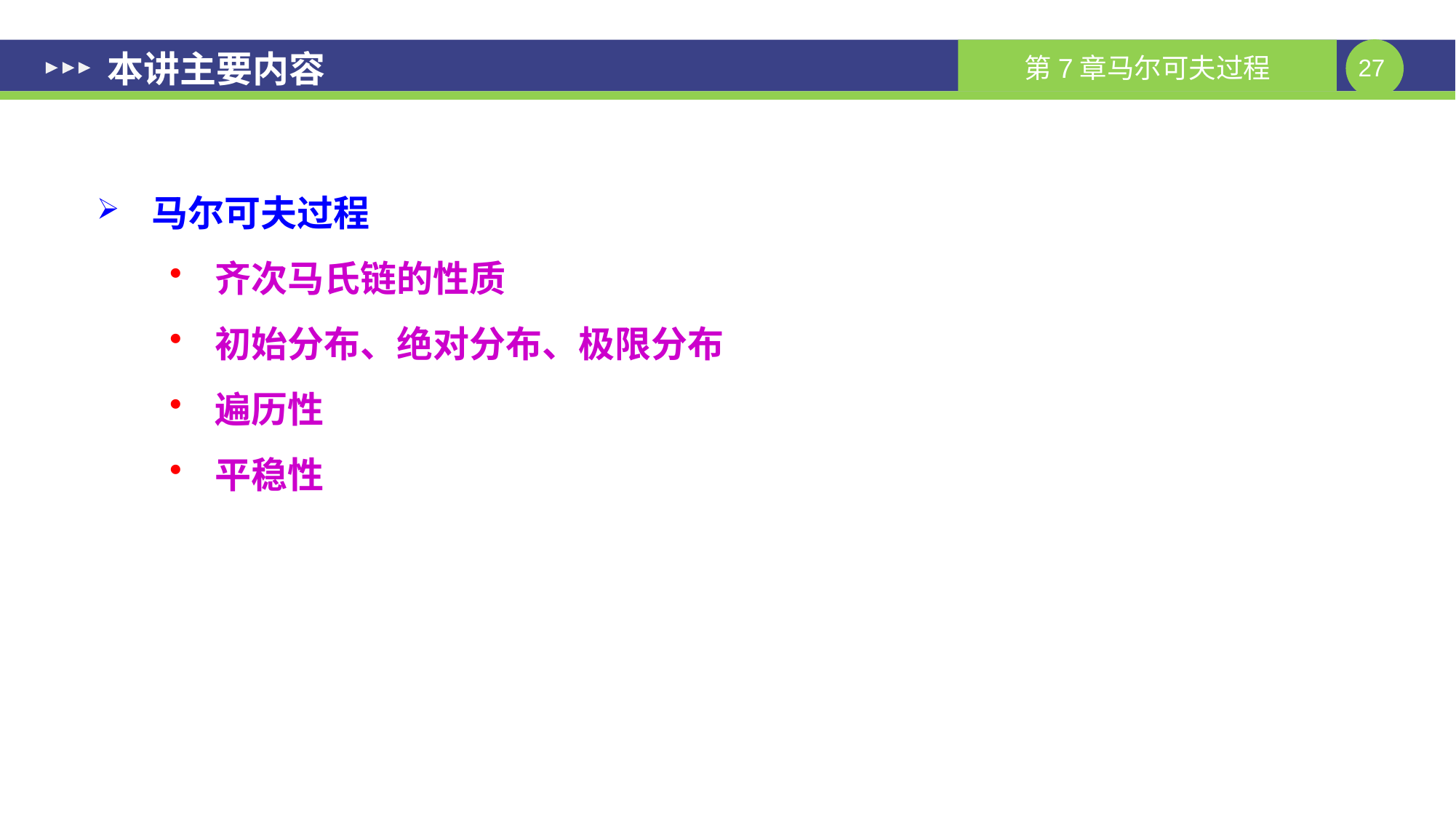

# 本讲主要内容
马尔可夫过程
齐次马氏链的性质
初始分布、绝对分布、极限分布
遍历性
平稳性